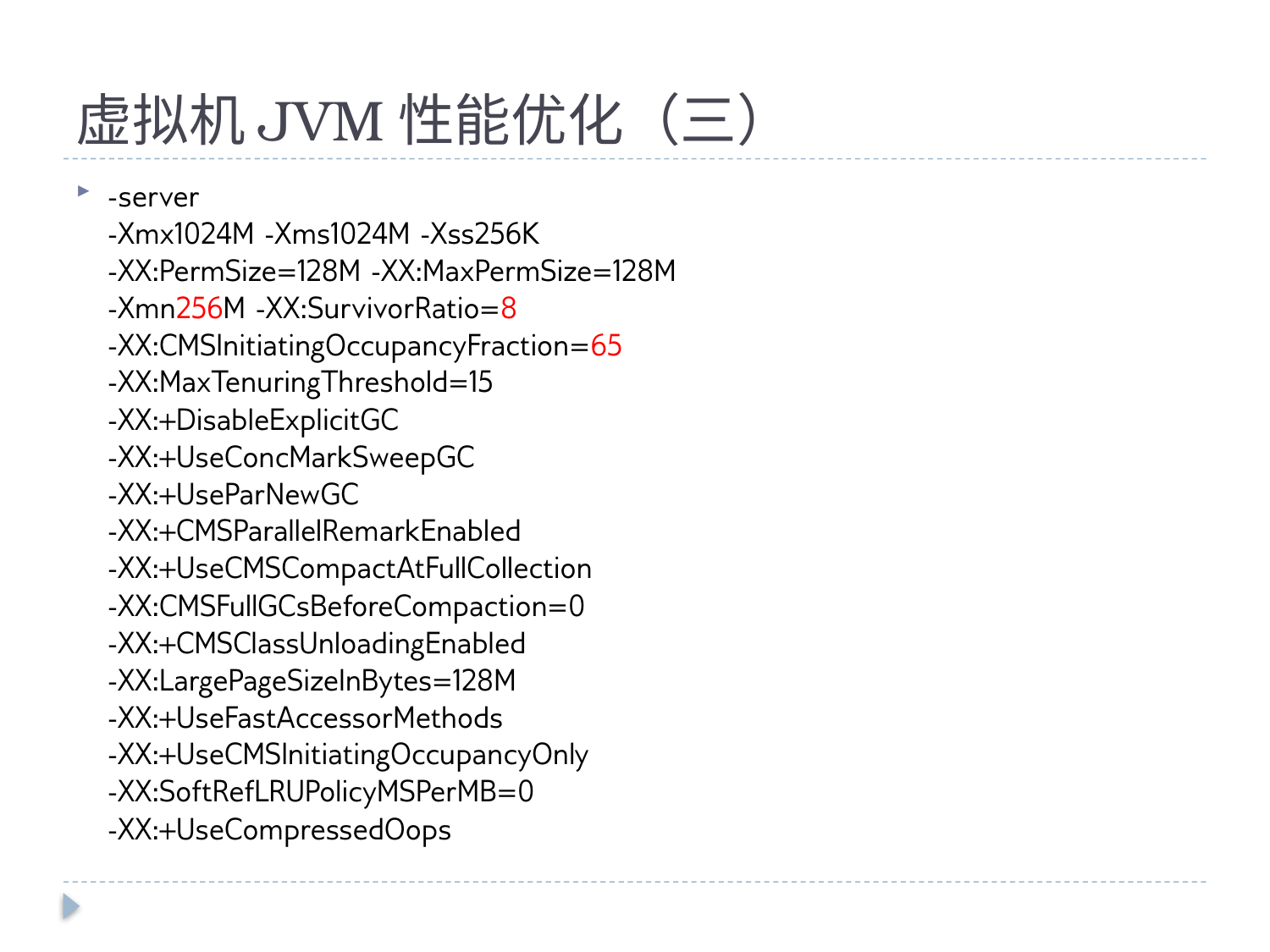

# 虚拟机JVM性能优化（三）
-server
-Xmx1024M -Xms1024M -Xss256K
-XX:PermSize=128M -XX:MaxPermSize=128M
-Xmn256M -XX:SurvivorRatio=8
-XX:CMSInitiatingOccupancyFraction=65
-XX:MaxTenuringThreshold=15
-XX:+DisableExplicitGC
-XX:+UseConcMarkSweepGC
-XX:+UseParNewGC
-XX:+CMSParallelRemarkEnabled
-XX:+UseCMSCompactAtFullCollection
-XX:CMSFullGCsBeforeCompaction=0
-XX:+CMSClassUnloadingEnabled
-XX:LargePageSizeInBytes=128M
-XX:+UseFastAccessorMethods
-XX:+UseCMSInitiatingOccupancyOnly
-XX:SoftRefLRUPolicyMSPerMB=0
-XX:+UseCompressedOops